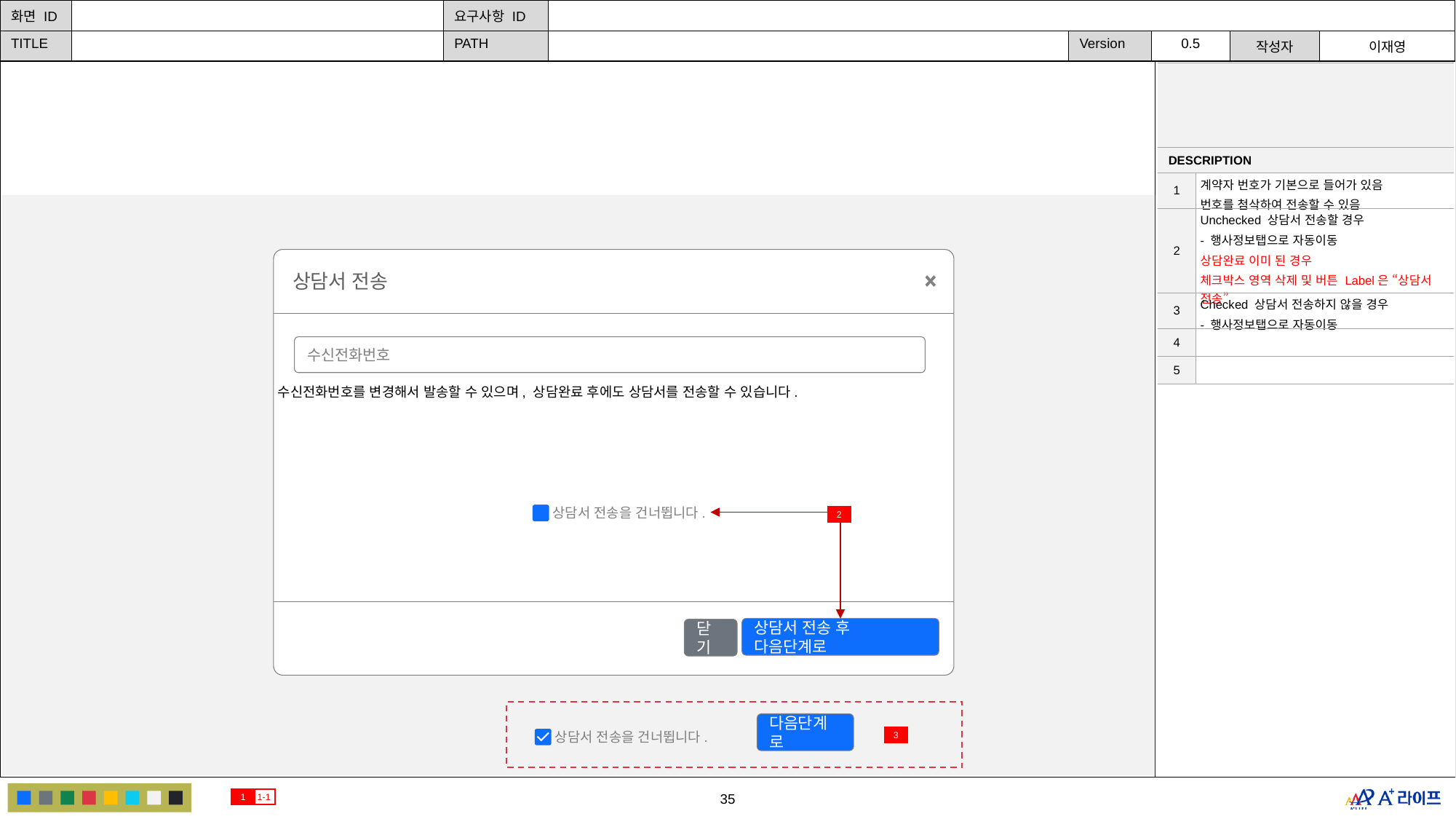

|  |  |
| --- | --- |
| DESCRIPTION |  |
| 1 | 계약자 번호가 기본으로 들어가 있음 번호를 첨삭하여 전송할 수 있음 |
| 2 | Unchecked 상담서 전송할 경우 - 행사정보탭으로 자동이동 상담완료 이미 된 경우 체크박스 영역 삭제 및 버튼 Label은 “상담서 전송” |
| 3 | Checked 상담서 전송하지 않을 경우 - 행사정보탭으로 자동이동 |
| 4 |  |
| 5 |  |
상담서 전송

상담서 전송 후 다음단계로
닫기
수신전화번호
수신전화번호를 변경해서 발송할 수 있으며, 상담완료 후에도 상담서를 전송할 수 있습니다.
상담서 전송을 건너뜁니다.

2

다음단계로
상담서 전송을 건너뜁니다.
3

1
1-1